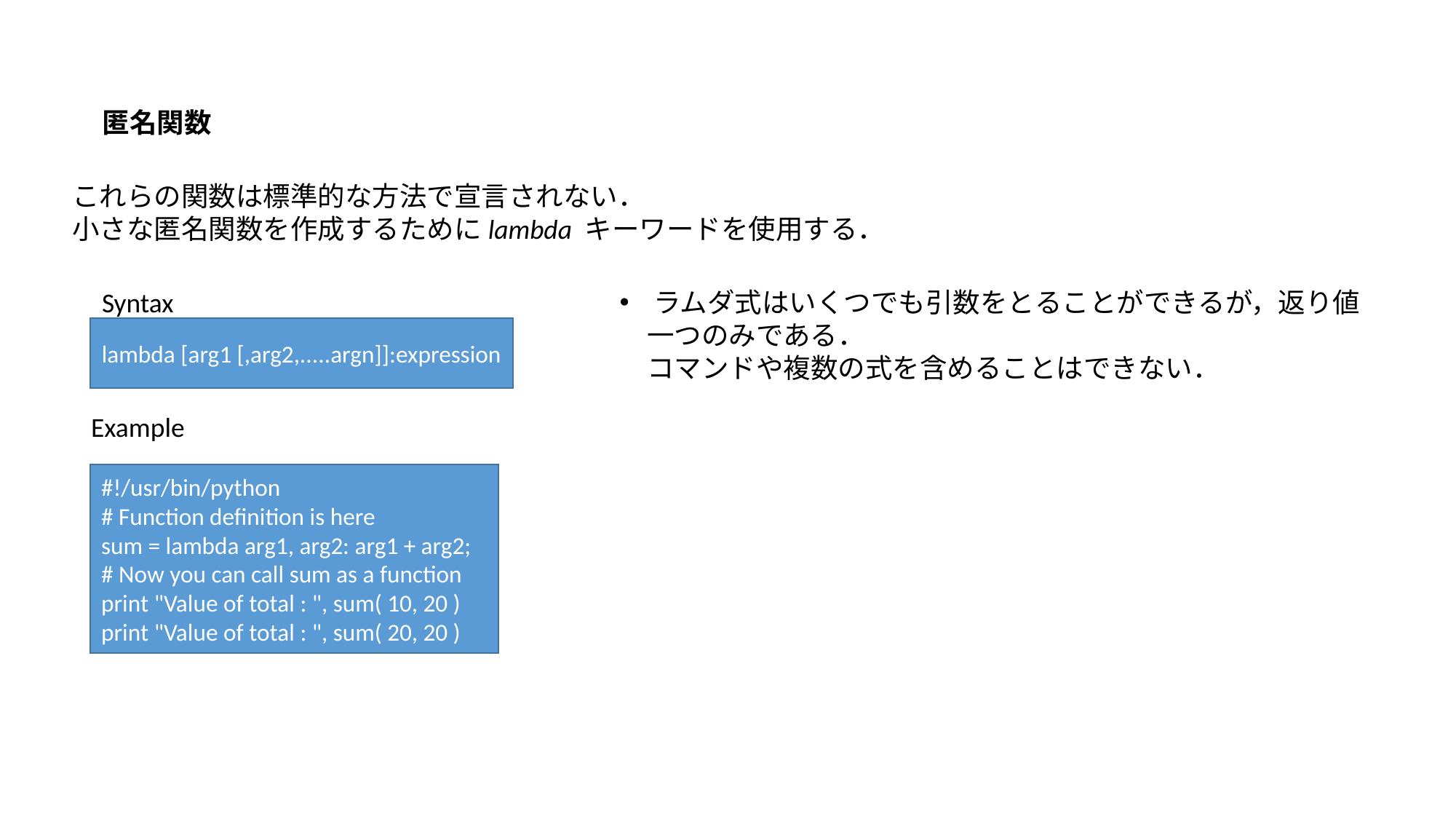

匿名関数
これらの関数は標準的な方法で宣言されない．
小さな匿名関数を作成するためにlambda キーワードを使用する．
Syntax
ラムダ式はいくつでも引数をとることができるが，返り値
　一つのみである．
　コマンドや複数の式を含めることはできない．
lambda [arg1 [,arg2,.....argn]]:expression
Example
#!/usr/bin/python
# Function definition is here
sum = lambda arg1, arg2: arg1 + arg2;
# Now you can call sum as a function
print "Value of total : ", sum( 10, 20 )
print "Value of total : ", sum( 20, 20 )